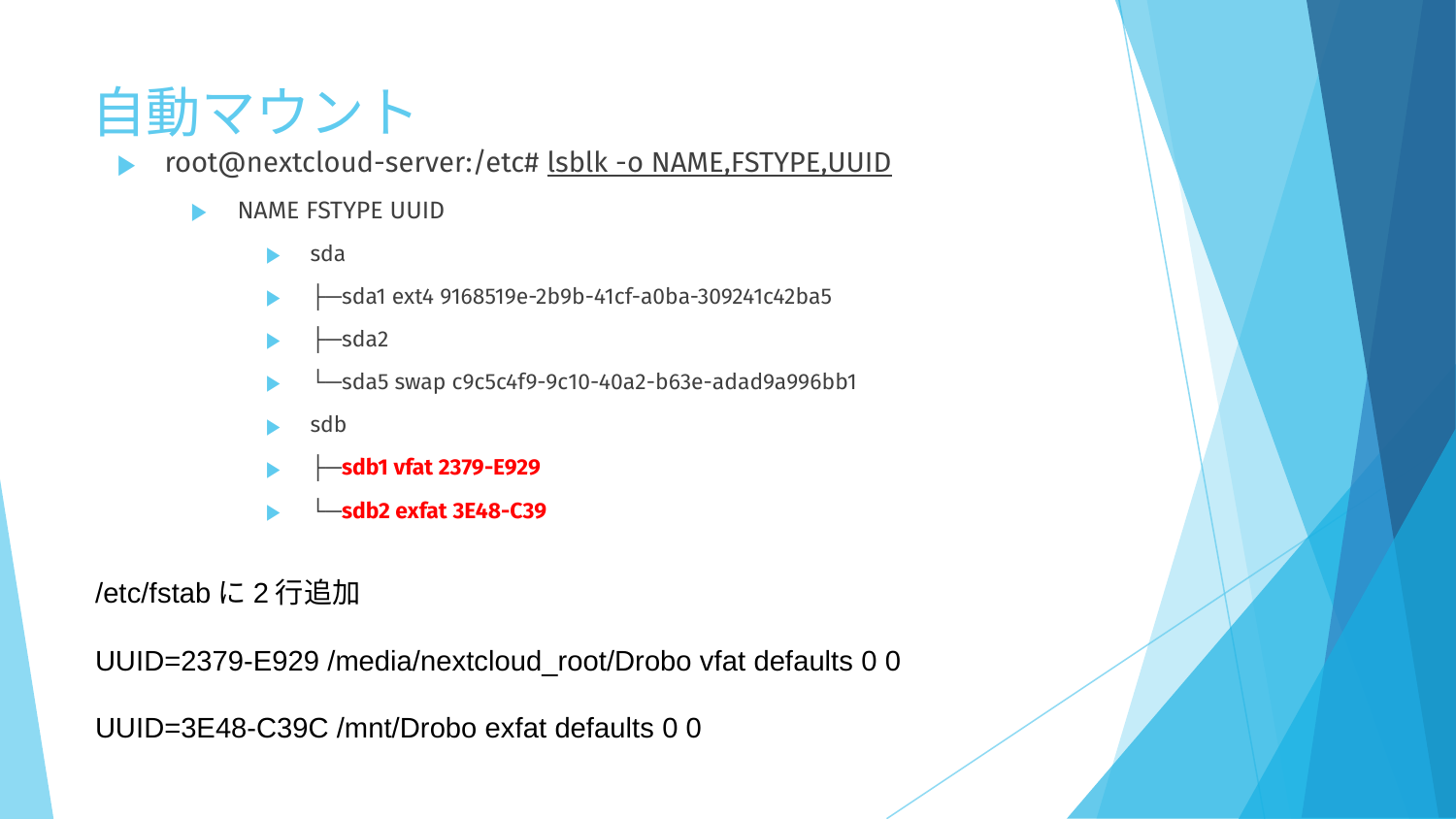

# 自動マウント
root@nextcloud-server:/etc# lsblk -o NAME,FSTYPE,UUID
NAME FSTYPE UUID
sda
├─sda1 ext4 9168519e-2b9b-41cf-a0ba-309241c42ba5
├─sda2
└─sda5 swap c9c5c4f9-9c10-40a2-b63e-adad9a996bb1
sdb
├─sdb1 vfat 2379-E929
└─sdb2 exfat 3E48-C39
/etc/fstabに2行追加

UUID=2379-E929 /media/nextcloud_root/Drobo vfat defaults 0 0

UUID=3E48-C39C /mnt/Drobo exfat defaults 0 0